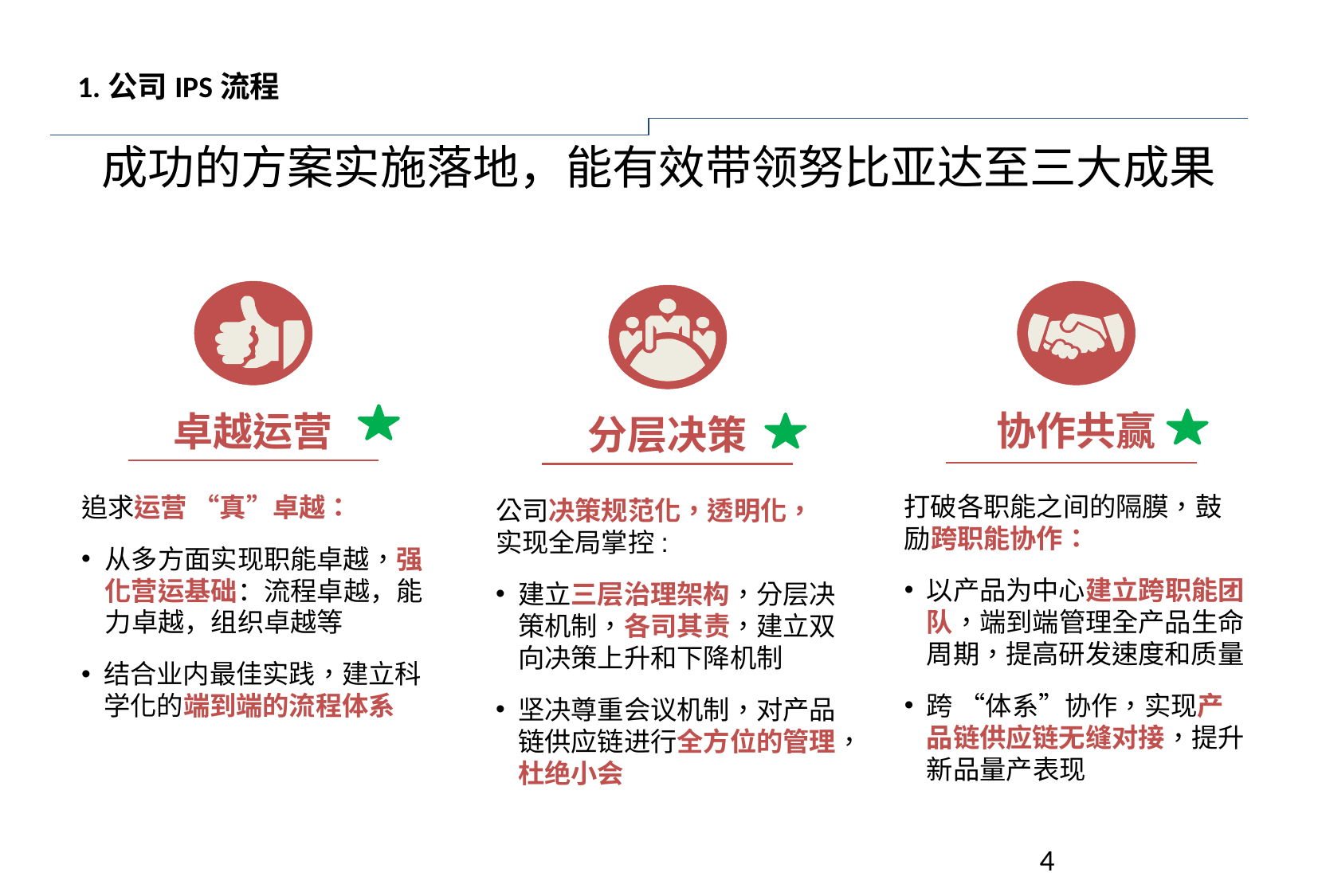

1.公司IPS流程

# 成功的方案实施落地，能有效带领努比亚达至三大成果

协作共赢
卓越运营
分层决策

打破各职能之间的隔膜，鼓励跨职能协作：
以产品为中心建立跨职能团队，端到端管理全产品生命周期，提高研发速度和质量
跨 “体系”协作，实现产品链供应链无缝对接，提升新品量产表现

追求运营 “真”卓越：
从多方面实现职能卓越，强化营运基础：流程卓越，能力卓越，组织卓越等
结合业内最佳实践，建立科学化的端到端的流程体系
公司决策规范化，透明化，实现全局掌控:
建立三层治理架构，分层决策机制，各司其责，建立双向决策上升和下降机制
坚决尊重会议机制，对产品链供应链进行全方位的管理，杜绝小会
4